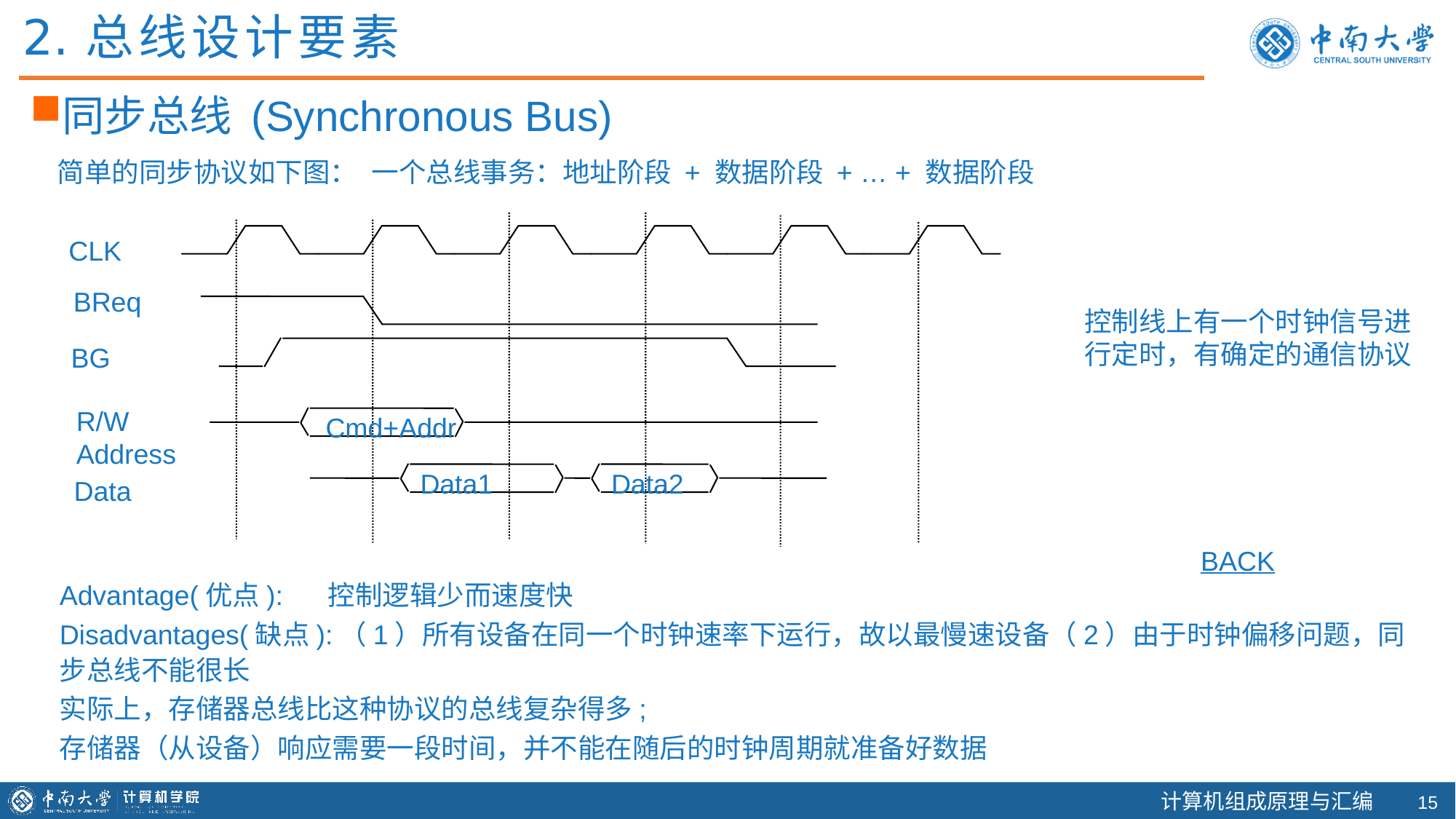

2.总线设计要素

同步总线 (Synchronous Bus)
一个总线事务：地址阶段 + 数据阶段 + … + 数据阶段
简单的同步协议如下图：

BReq

BG

R/W
Address
Cmd+Addr

Data1
Data2

Data

CLK
控制线上有一个时钟信号进行定时，有确定的通信协议
BACK
Advantage(优点):     控制逻辑少而速度快
Disadvantages(缺点):（1）所有设备在同一个时钟速率下运行，故以最慢速设备（2）由于时钟偏移问题，同步总线不能很长
实际上，存储器总线比这种协议的总线复杂得多;
存储器（从设备）响应需要一段时间，并不能在随后的时钟周期就准备好数据
15